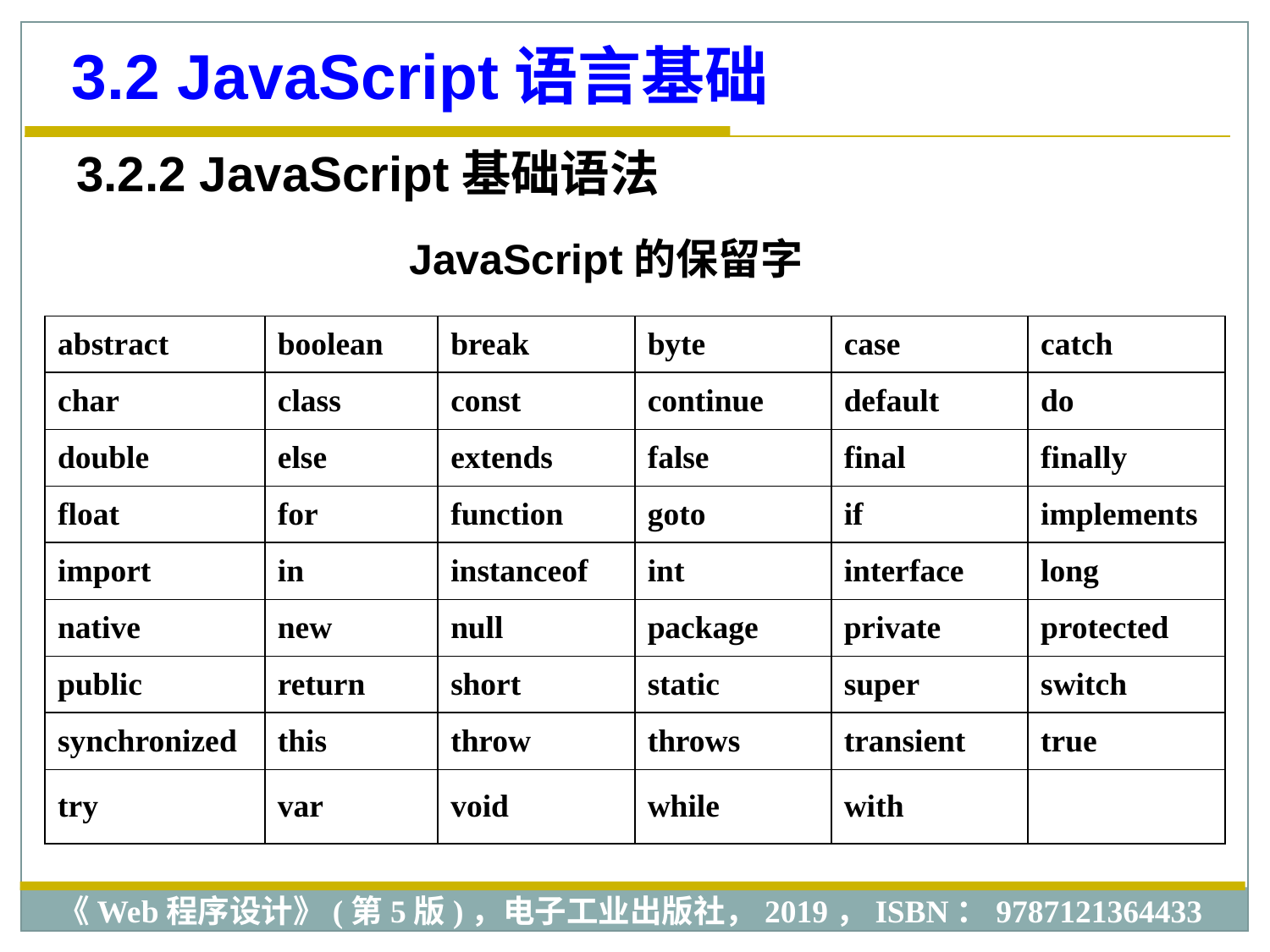

3.2 JavaScript语言基础
3.2.2 JavaScript基础语法
JavaScript的保留字
| abstract | boolean | break | byte | case | catch |
| --- | --- | --- | --- | --- | --- |
| char | class | const | continue | default | do |
| double | else | extends | false | final | finally |
| float | for | function | goto | if | implements |
| import | in | instanceof | int | interface | long |
| native | new | null | package | private | protected |
| public | return | short | static | super | switch |
| synchronized | this | throw | throws | transient | true |
| try | var | void | while | with |  |